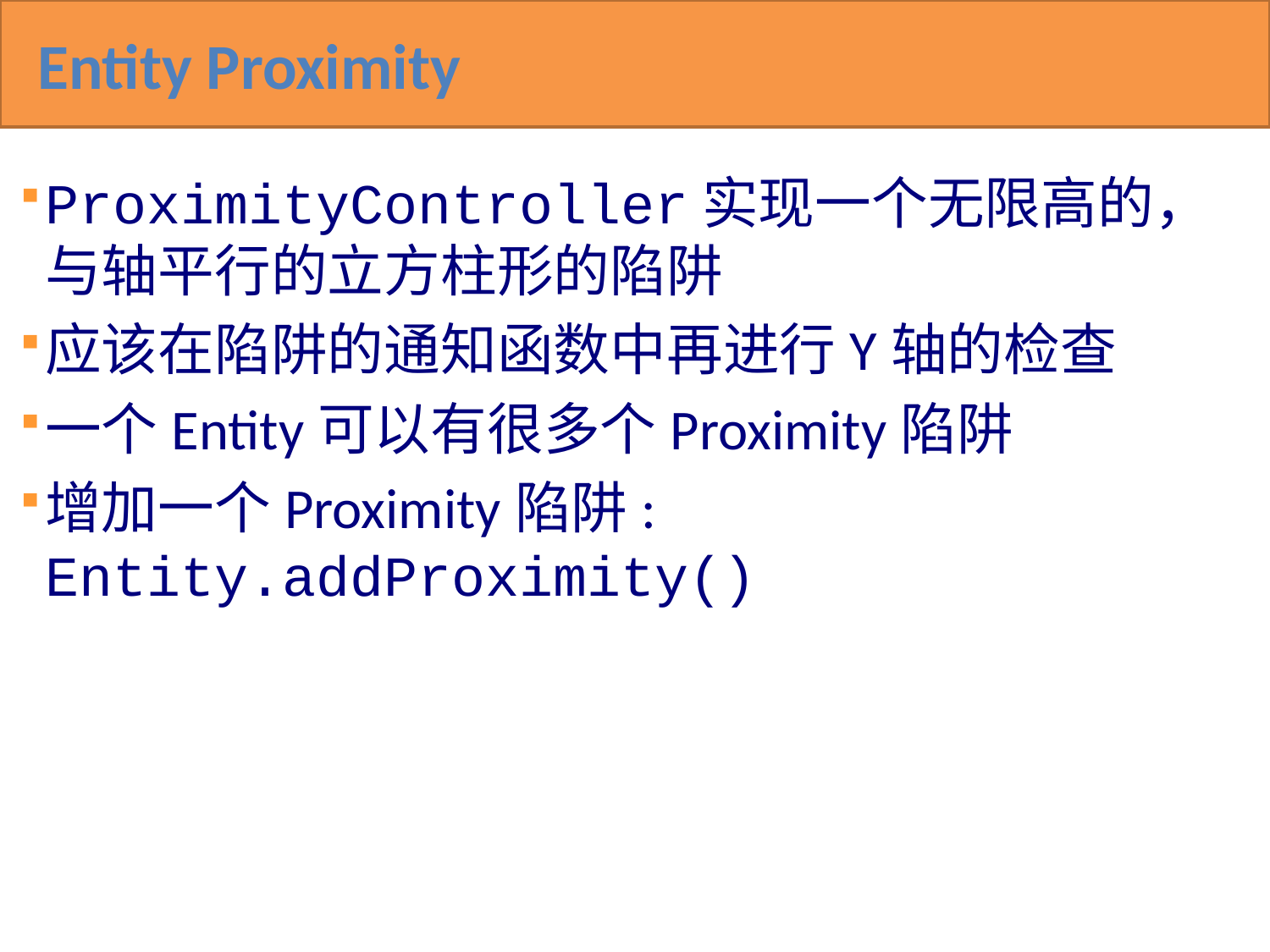

# Entity Proximity
ProximityController实现一个无限高的，与轴平行的立方柱形的陷阱
应该在陷阱的通知函数中再进行Y轴的检查
一个Entity可以有很多个Proximity陷阱
增加一个Proximity陷阱:
Entity.addProximity()